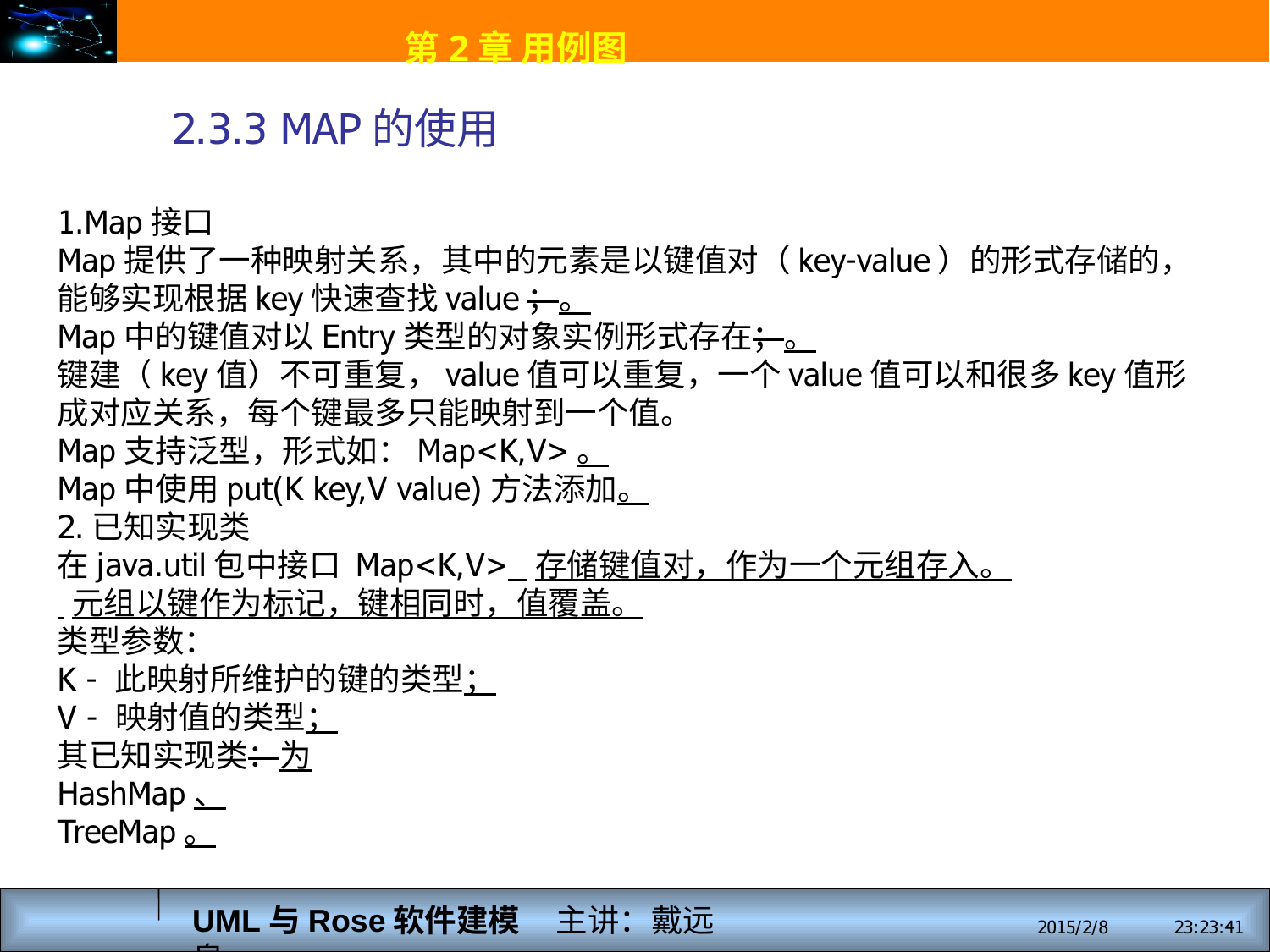

# 2.3.3 MAP的使用
1.Map接口
Map提供了一种映射关系，其中的元素是以键值对（key-value）的形式存储的，能够实现根据key快速查找value；。
Map中的键值对以Entry类型的对象实例形式存在；。
键建（key值）不可重复，value值可以重复，一个value值可以和很多key值形成对应关系，每个键最多只能映射到一个值。
Map支持泛型，形式如：Map<K,V>。
Map中使用put(K key,V value)方法添加。
2.已知实现类
在java.util包中接口 Map<K,V>  存储键值对，作为一个元组存入。
 元组以键作为标记，键相同时，值覆盖。
类型参数：
K - 此映射所维护的键的类型；
V - 映射值的类型；
其已知实现类：为
HashMap、
TreeMap。